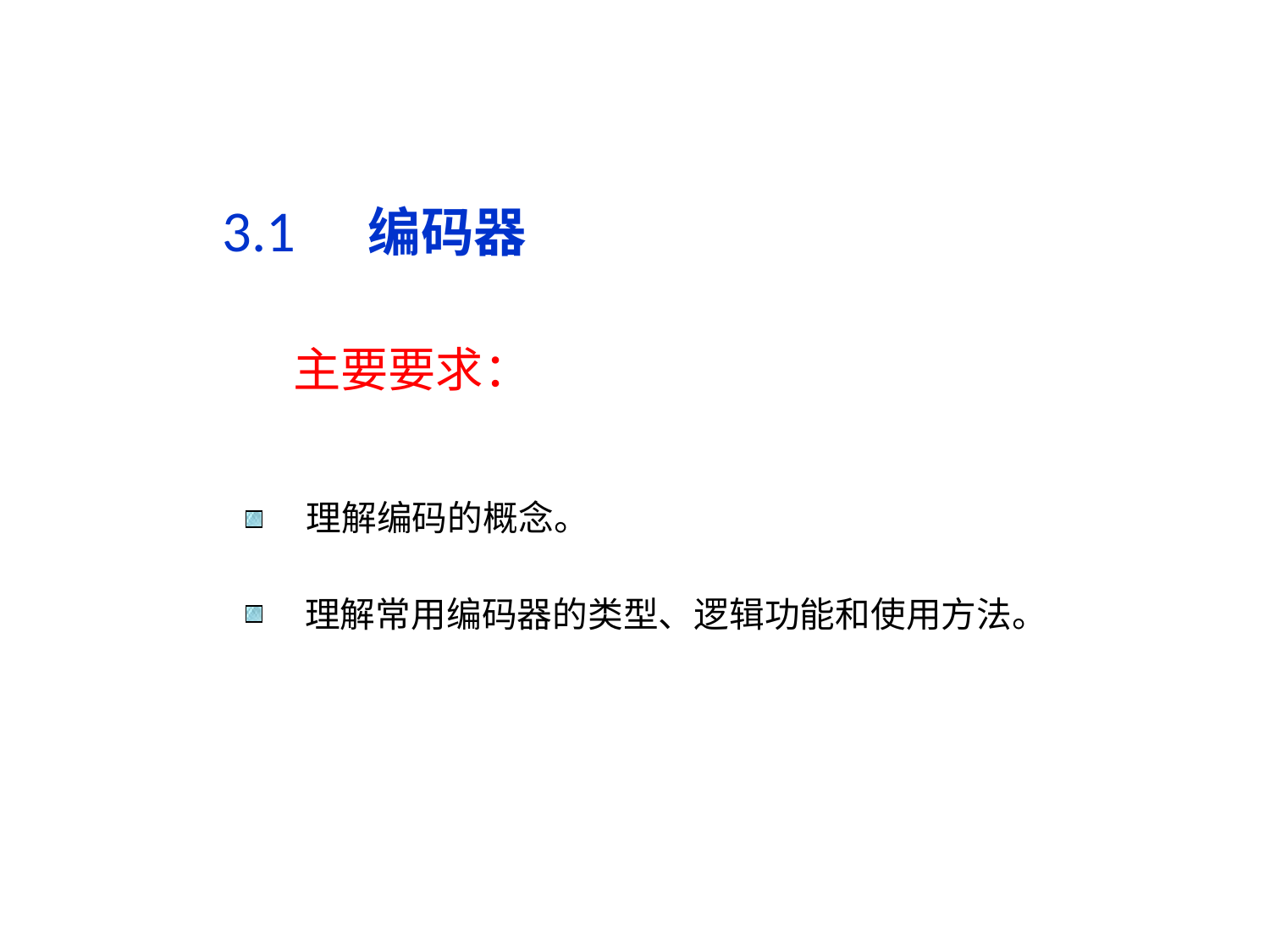

# 3.1　编码器
主要要求：
理解编码的概念。

理解常用编码器的类型、逻辑功能和使用方法。